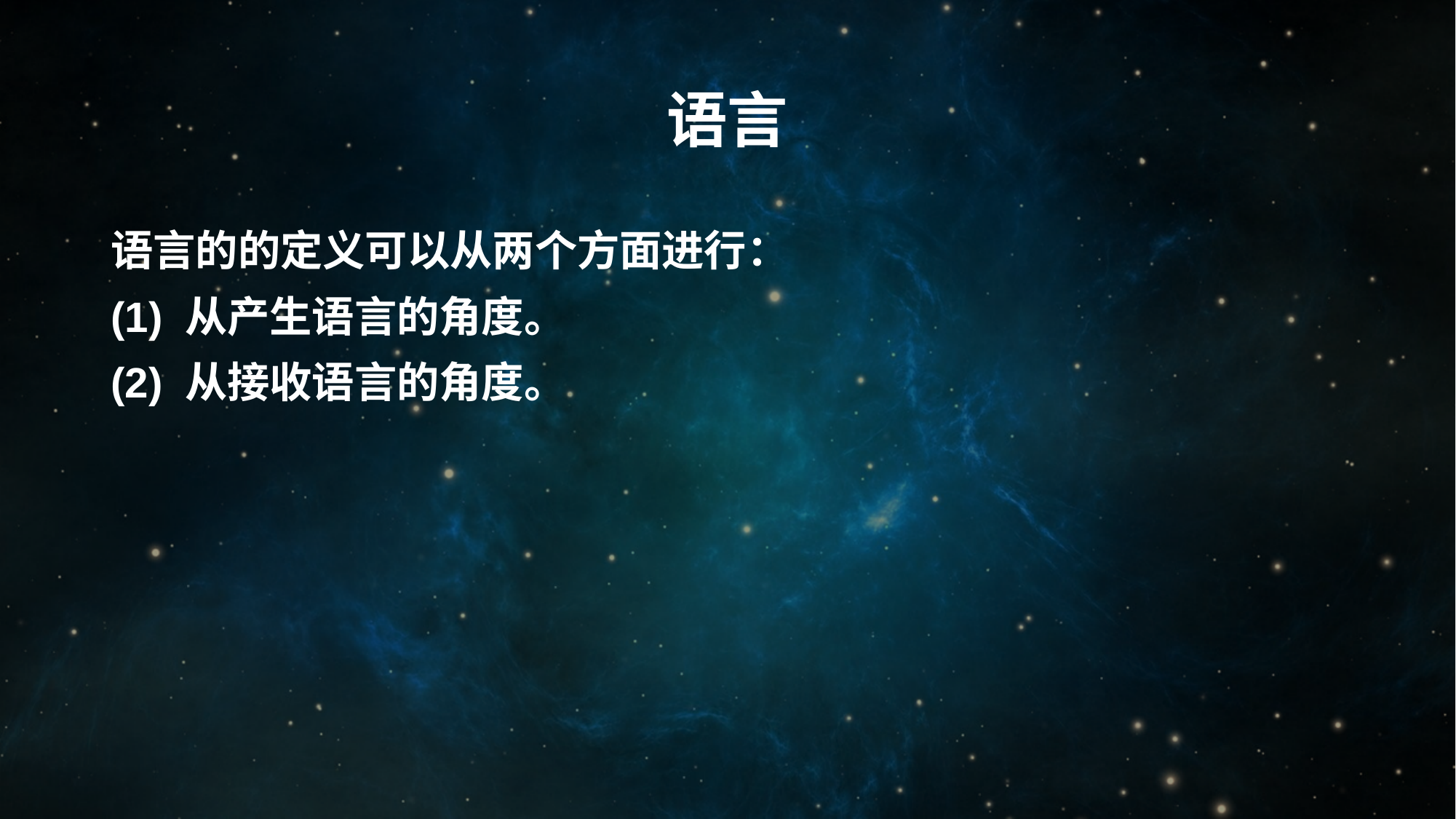

# 语言
语言的的定义可以从两个方面进行：
(1) 从产生语言的角度。
(2) 从接收语言的角度。